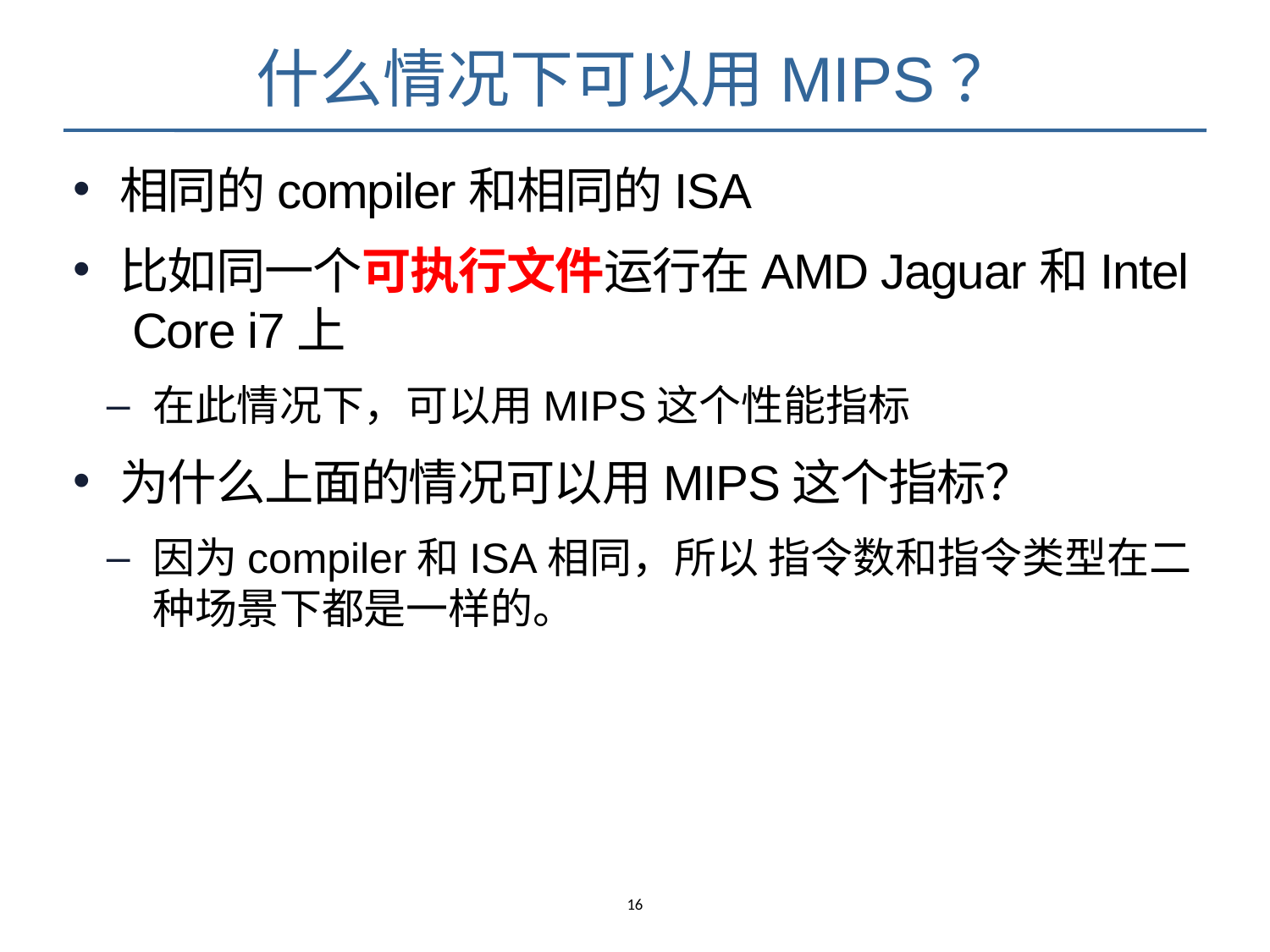

# 什么情况下可以用MIPS？
相同的compiler和相同的ISA
比如同一个可执行文件运行在AMD Jaguar和Intel  Core i7上
在此情况下，可以用MIPS这个性能指标
为什么上面的情况可以用MIPS这个指标？
因为compiler和ISA相同，所以 指令数和指令类型在二种场景下都是一样的。
16